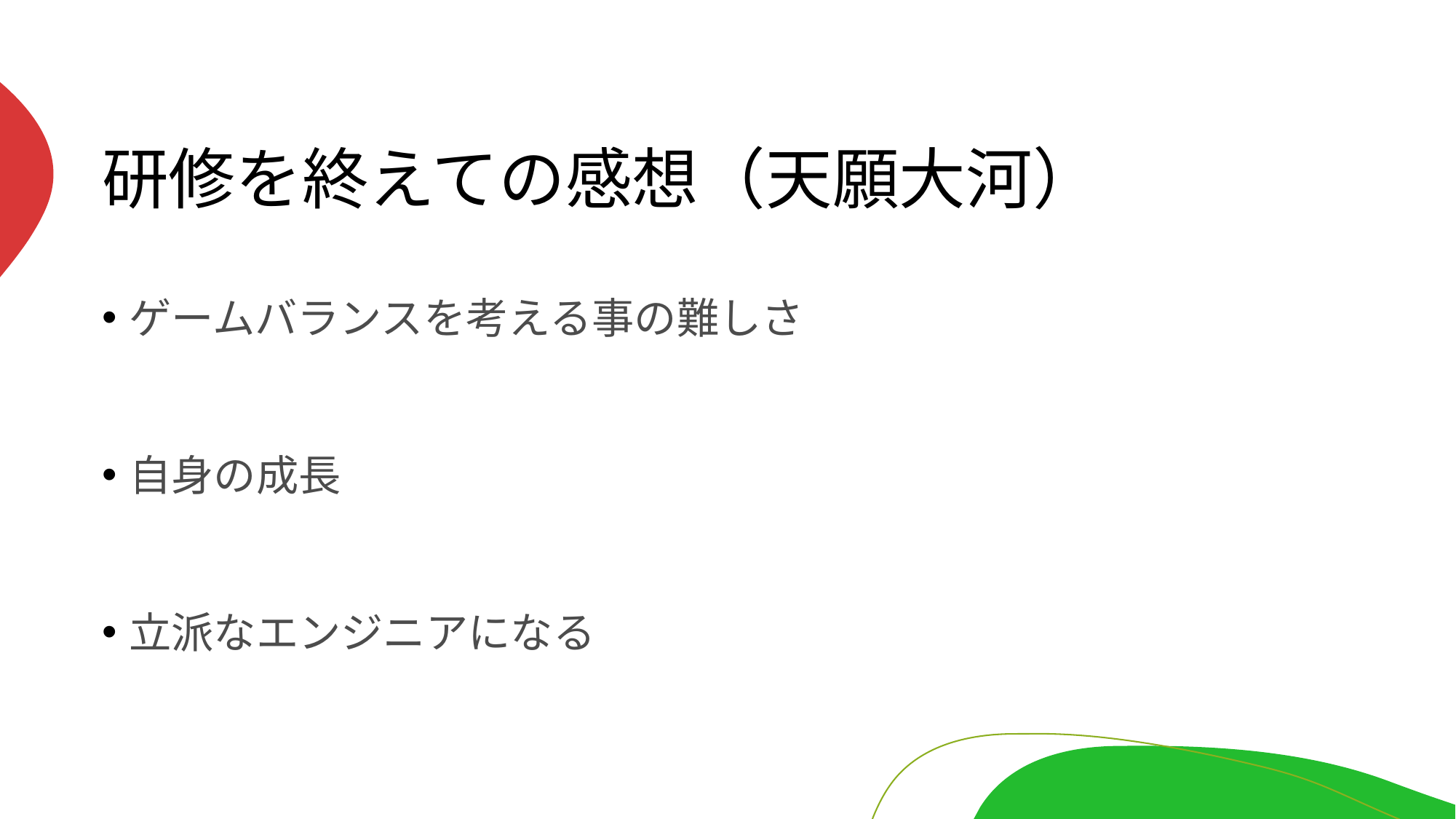

# 研修を終えての感想（天願大河）
ゲームバランスを考える事の難しさ

自身の成長

立派なエンジニアになる